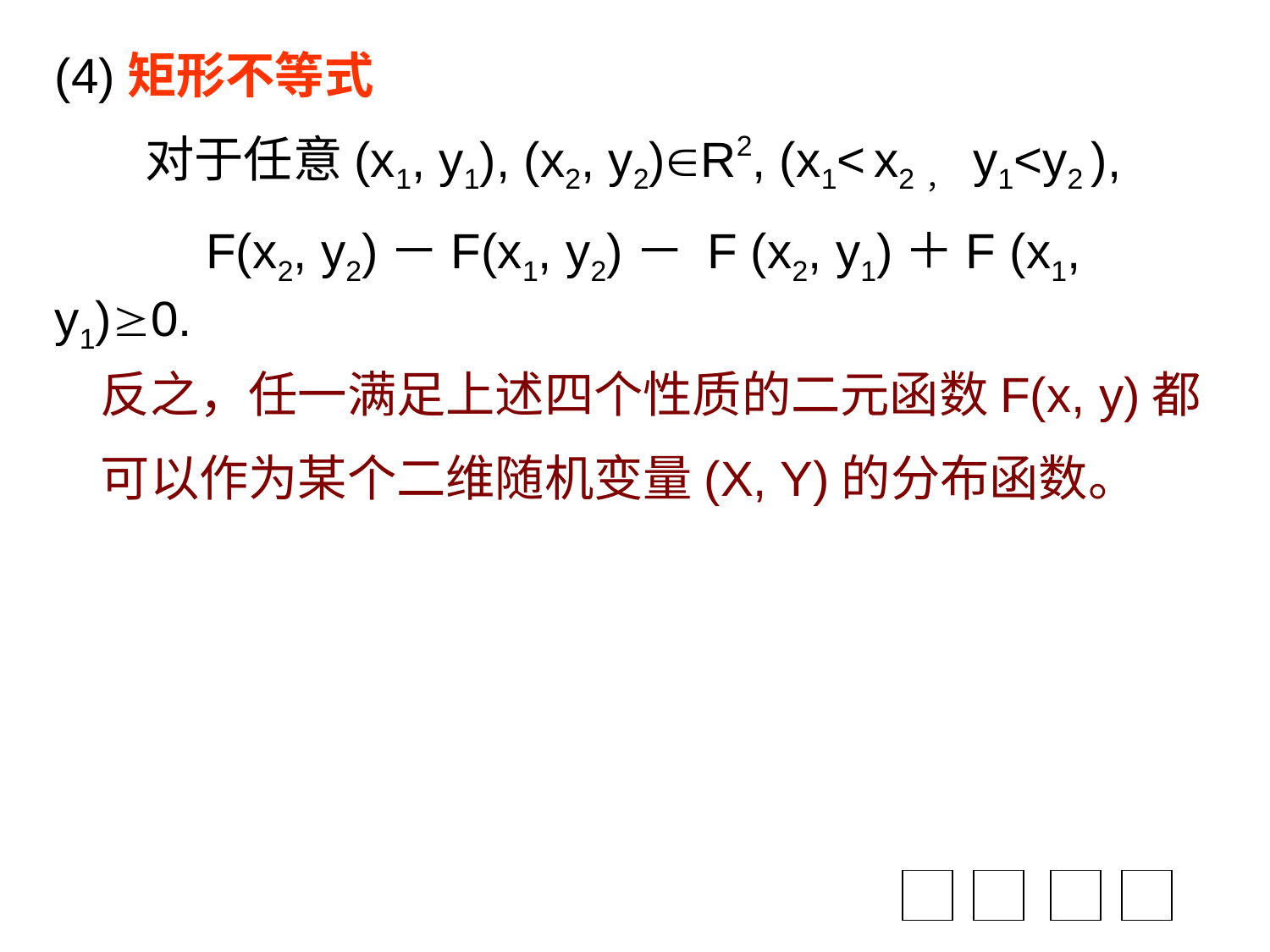

(4)矩形不等式
       对于任意(x1, y1), (x2, y2)∈R2, (x1< x2， y1<y2 ),
           F(x2, y2)－F(x1, y2)－ F (x2, y1)＋F (x1, y1)≥0.
反之，任一满足上述四个性质的二元函数F(x, y)都
可以作为某个二维随机变量(X, Y)的分布函数。